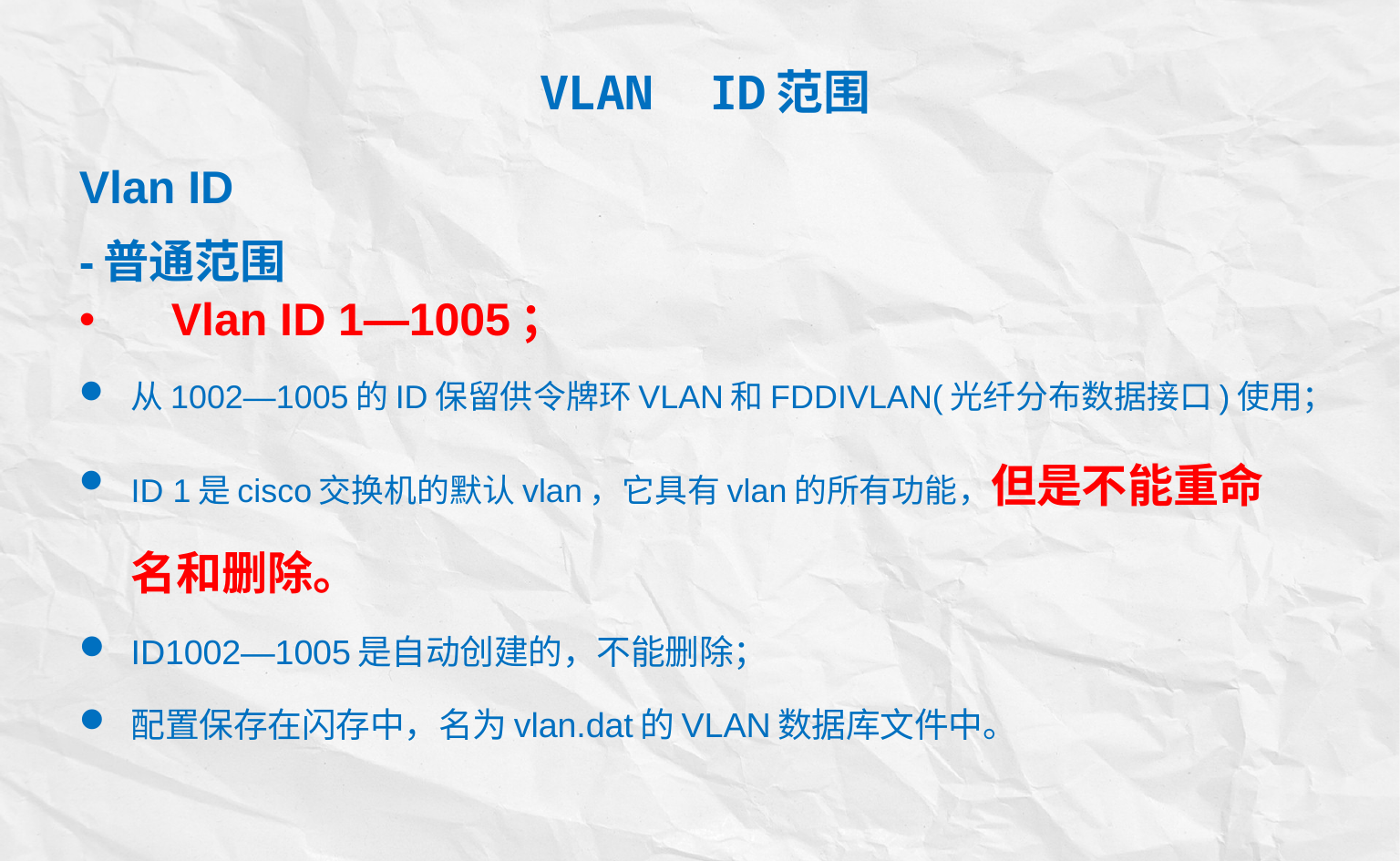

# VLAN  ID范围
Vlan ID
-普通范围
Vlan ID 1—1005；
从1002—1005的ID保留供令牌环VLAN和FDDIVLAN(光纤分布数据接口)使用；
ID 1是cisco交换机的默认vlan，它具有vlan的所有功能，但是不能重命名和删除。
ID1002—1005是自动创建的，不能删除；
配置保存在闪存中，名为vlan.dat的VLAN数据库文件中。

62